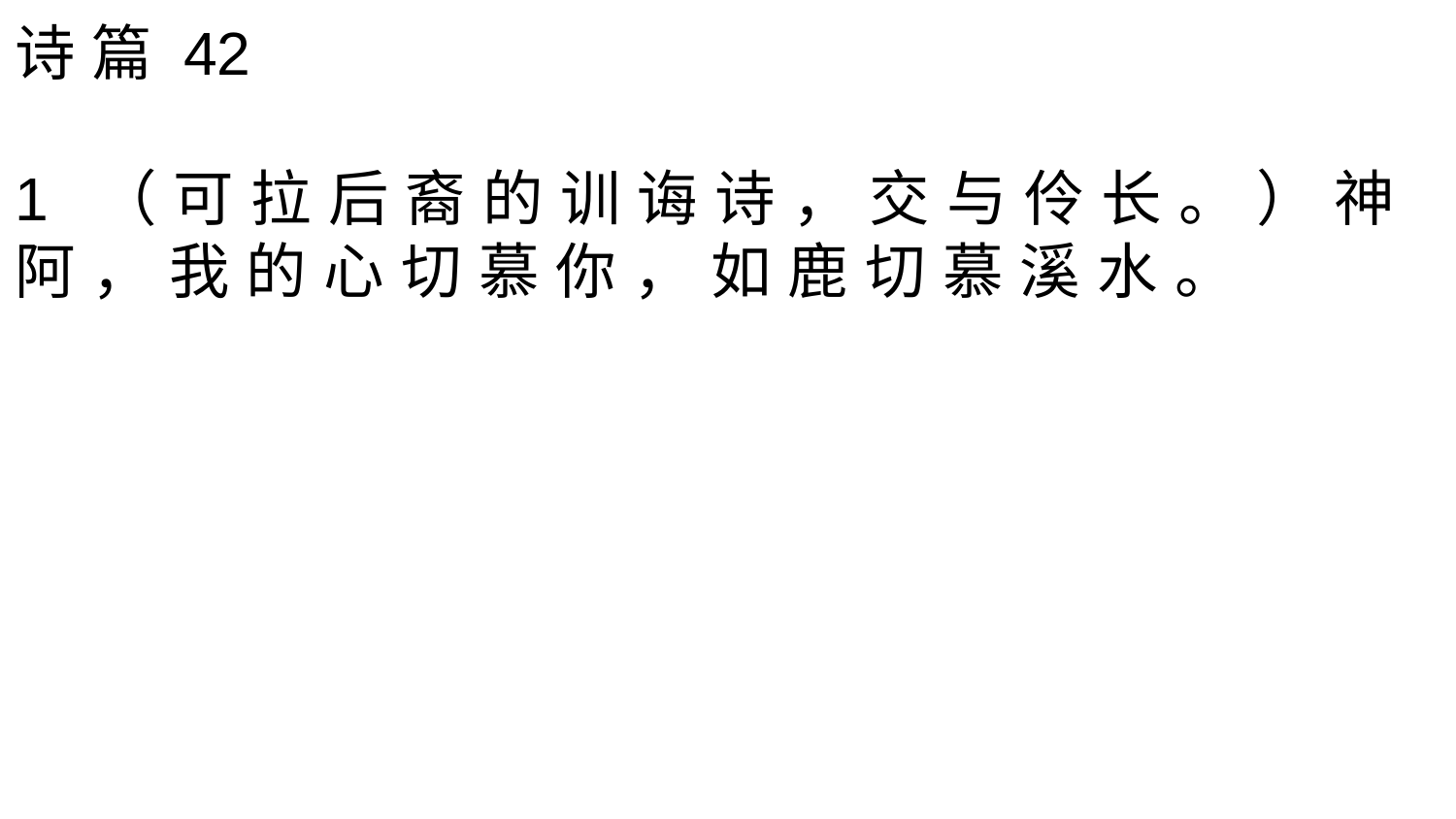

诗 篇 42

1  （ 可 拉 后 裔 的 训 诲 诗 ， 交 与 伶 长 。 ） 神 阿 ， 我 的 心 切 慕 你 ， 如 鹿 切 慕 溪 水 。